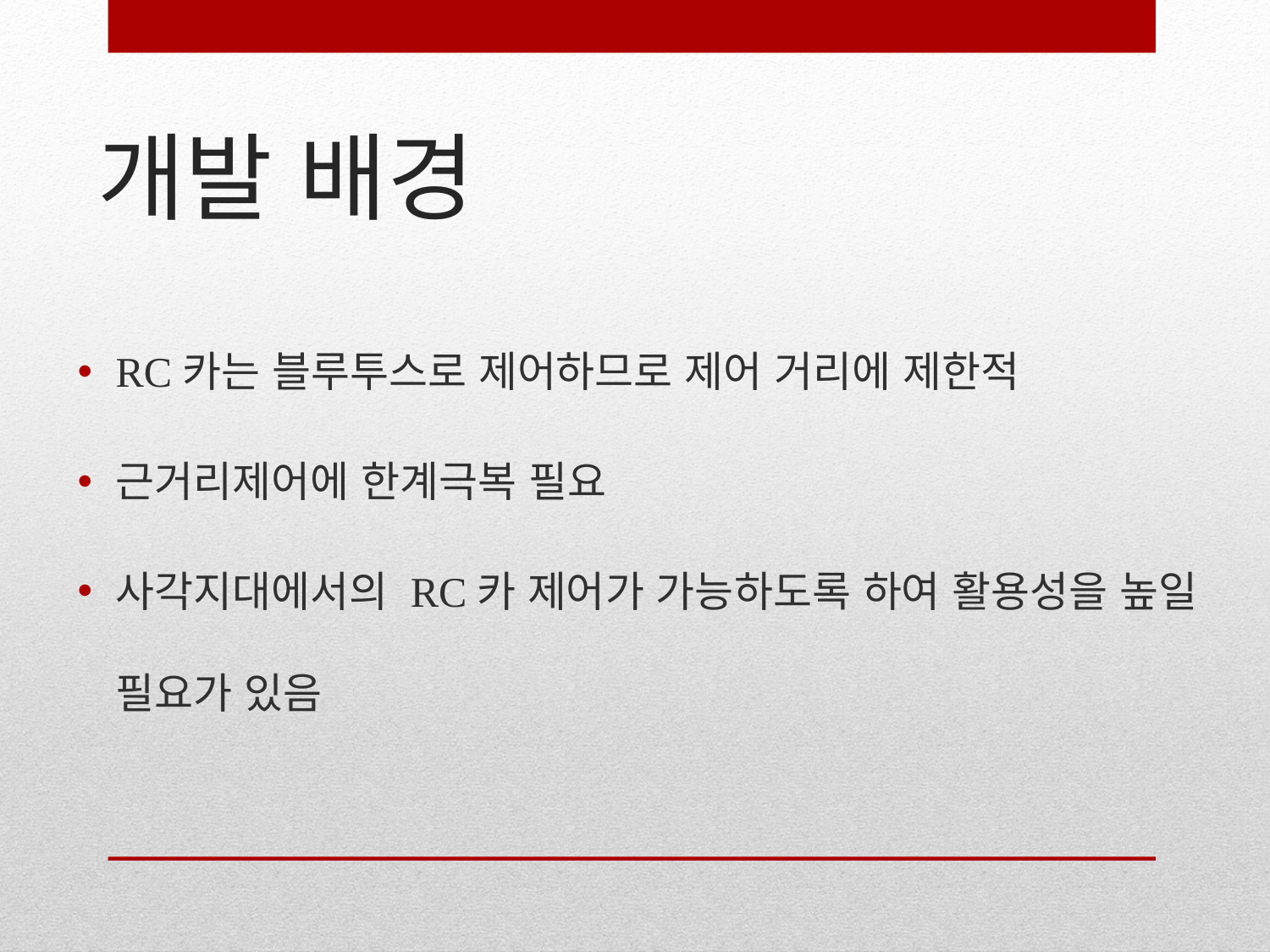

# 개발 배경
RC카는 블루투스로 제어하므로 제어 거리에 제한적
근거리제어에 한계극복 필요
사각지대에서의 RC카 제어가 가능하도록 하여 활용성을 높일 필요가 있음